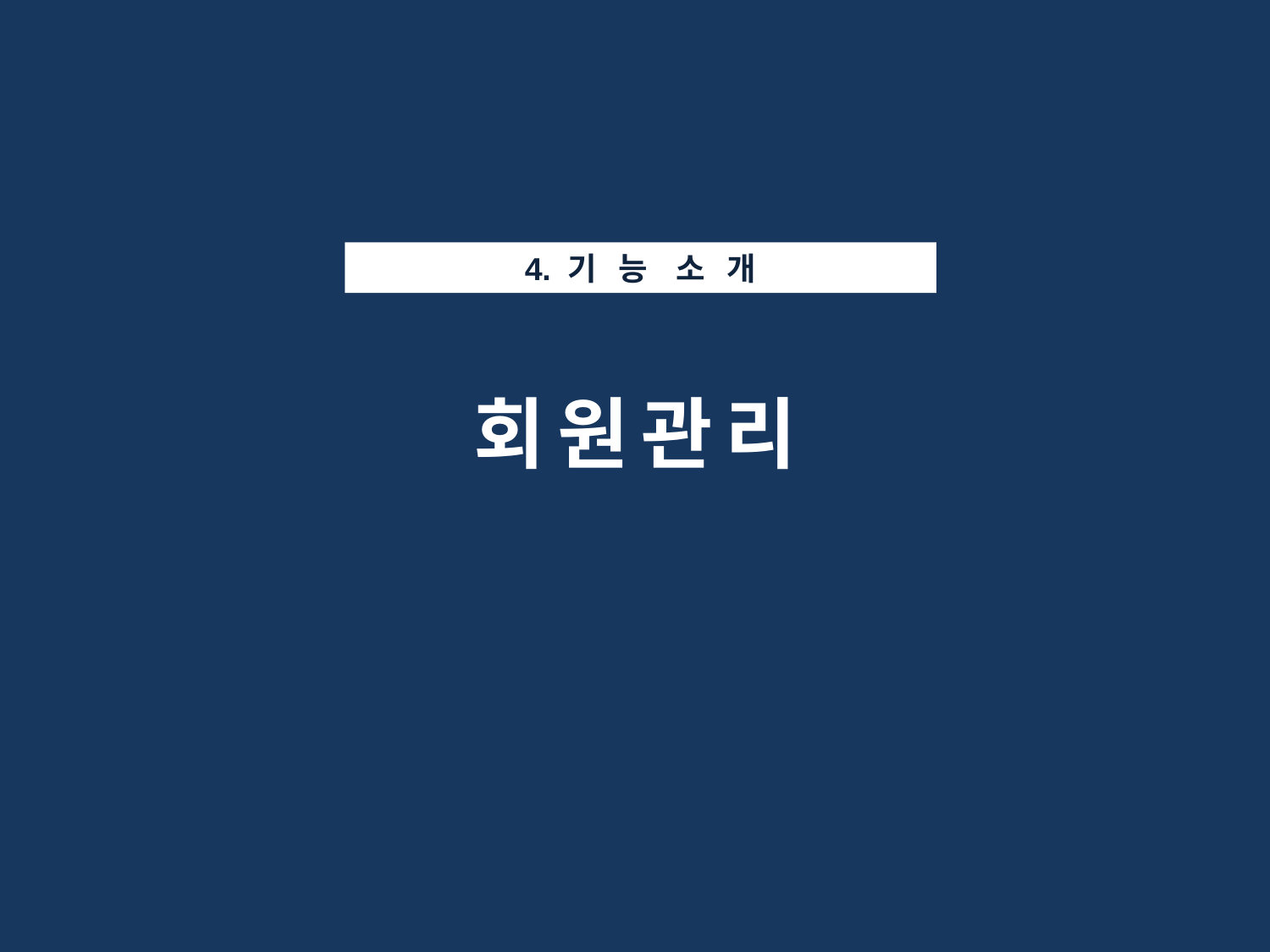

4. 기   능    소   개
회 원 관 리